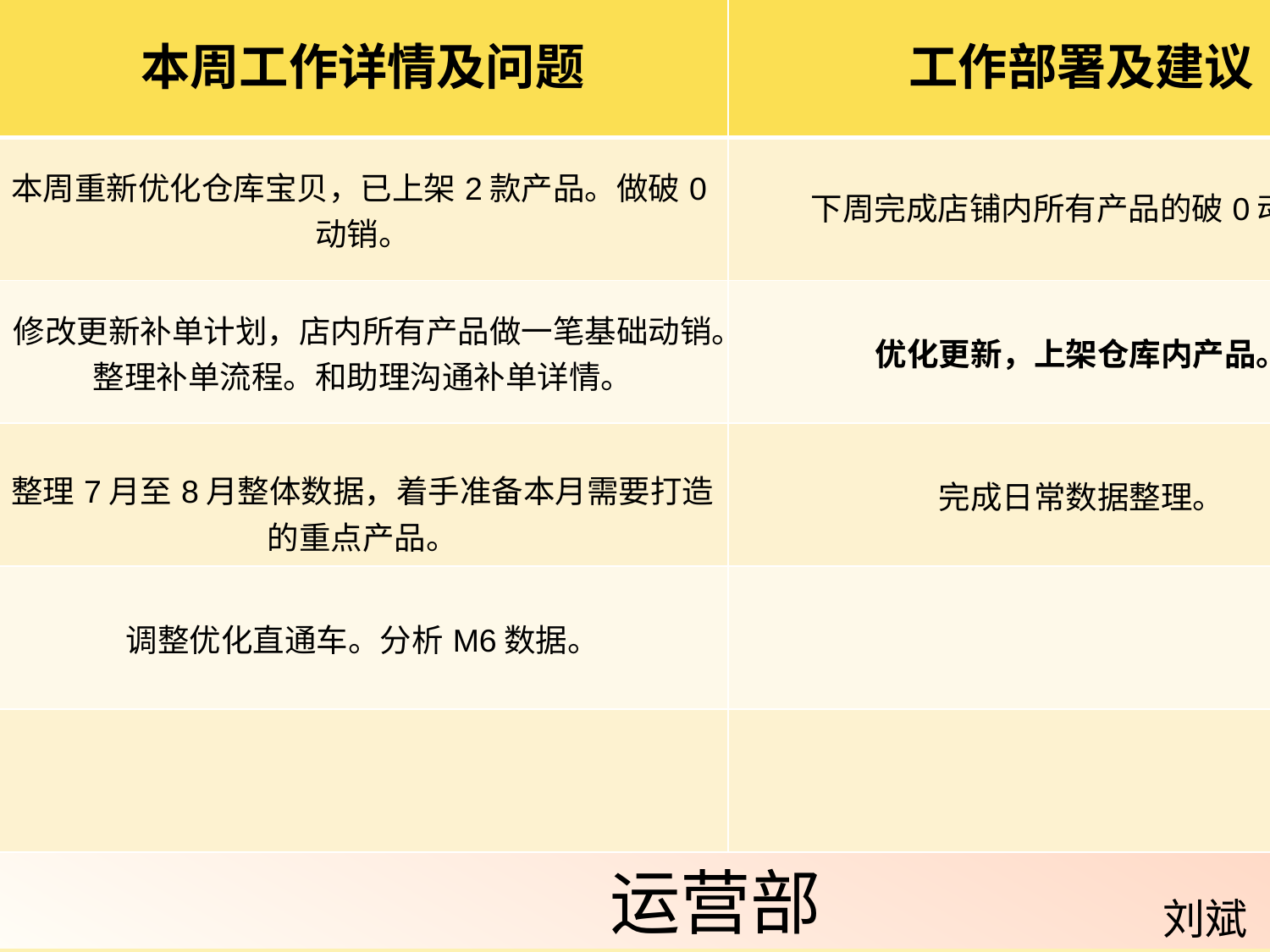

| 本周工作详情及问题 | 工作部署及建议 |
| --- | --- |
| 本周重新优化仓库宝贝，已上架2款产品。做破0动销。 | 下周完成店铺内所有产品的破0动销。 |
| 修改更新补单计划，店内所有产品做一笔基础动销。整理补单流程。和助理沟通补单详情。 | 优化更新，上架仓库内产品。 |
| 整理7月至8月整体数据，着手准备本月需要打造的重点产品。 | 完成日常数据整理。 |
| 调整优化直通车。分析M6数据。 |  |
|  |  |
运营部
刘斌